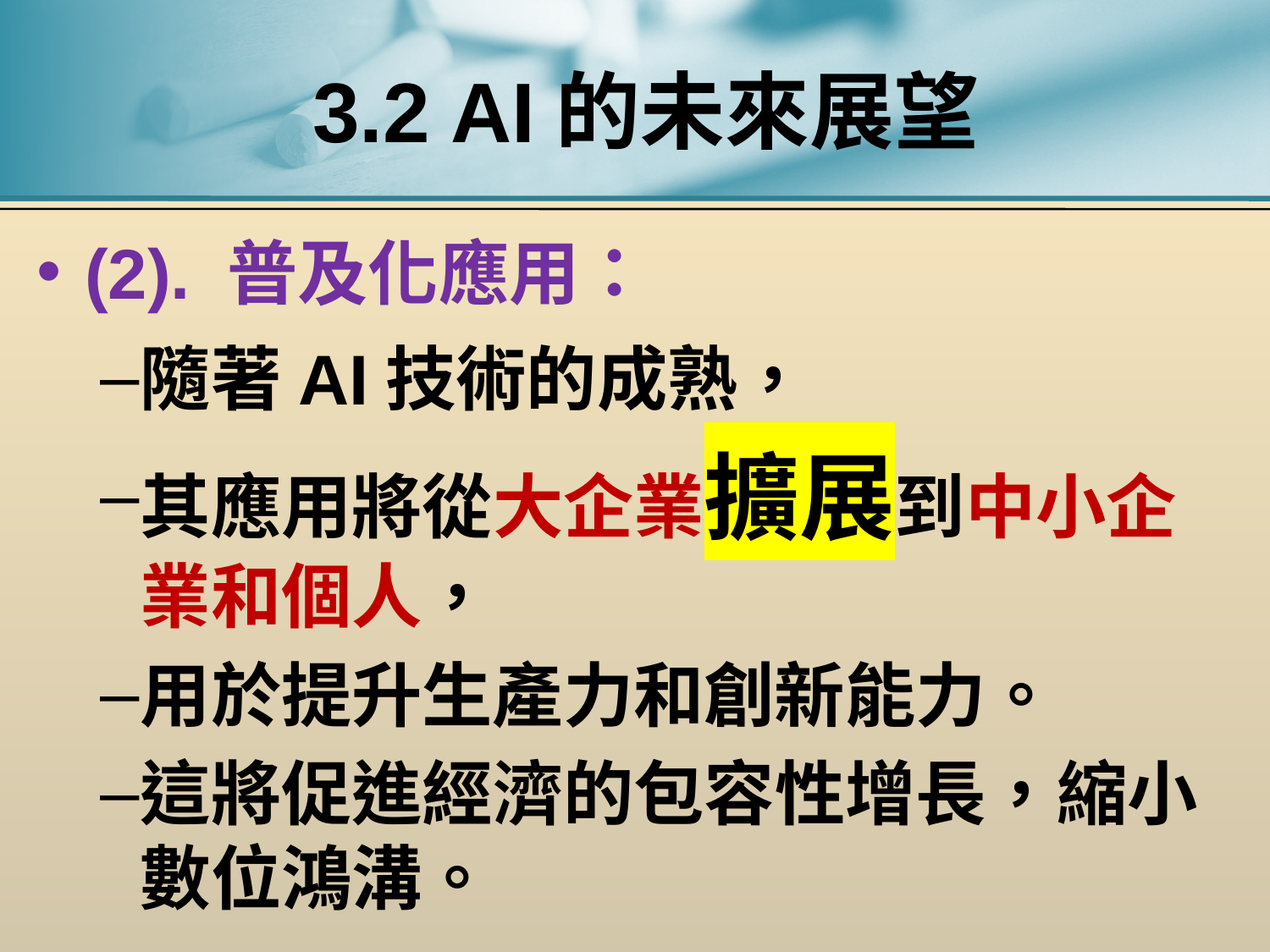

# 3.2 AI的未來展望
(2). 普及化應用：
隨著AI技術的成熟，
其應用將從大企業擴展到中小企業和個人，
用於提升生產力和創新能力。
這將促進經濟的包容性增長，縮小數位鴻溝。